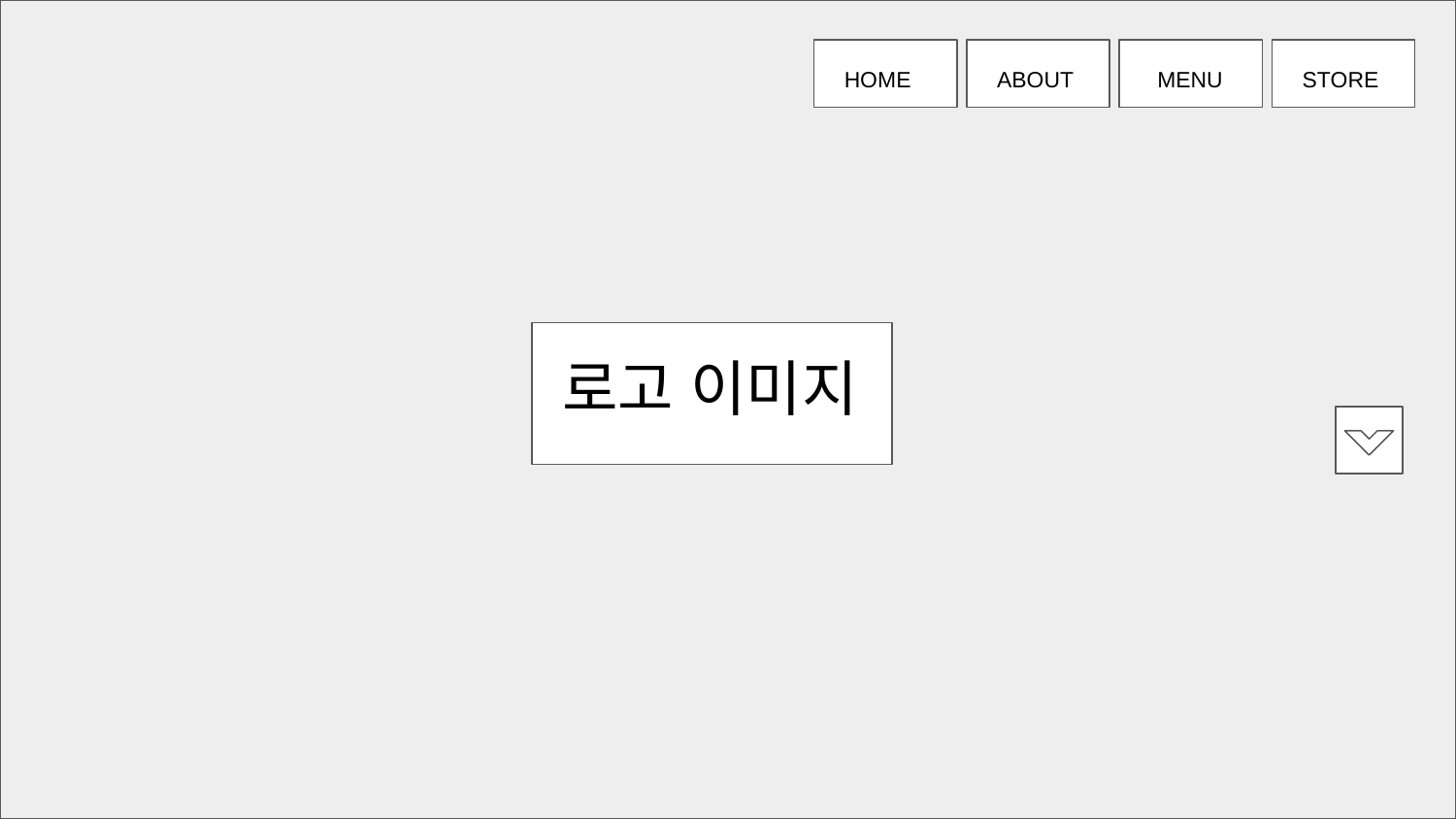

HOME
ABOUT
MENU
STORE
MAIN PAGE

로고 이미지